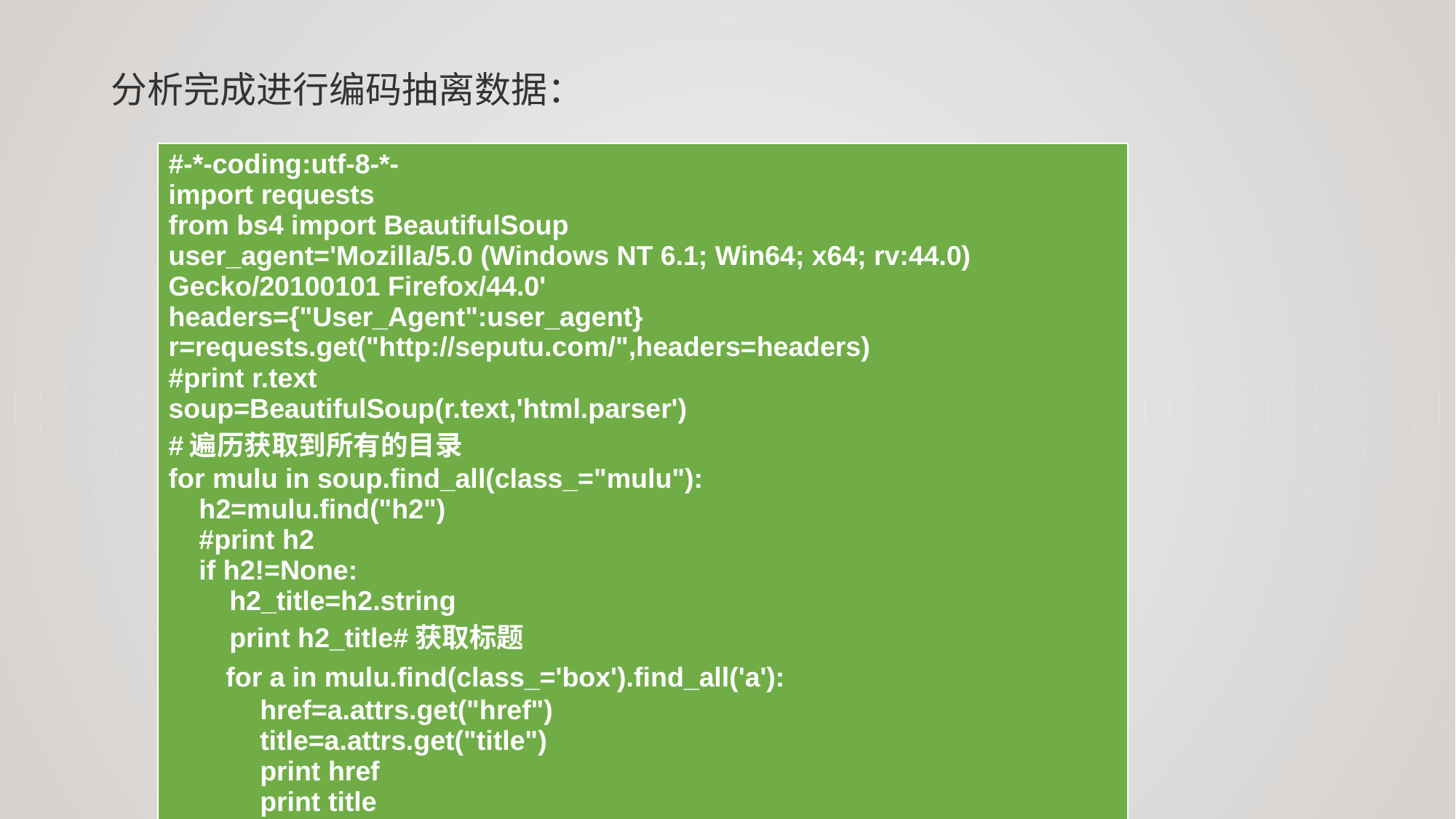

分析完成进行编码抽离数据：

| #-\*-coding:utf-8-\*- import requests from bs4 import BeautifulSoup user\_agent='Mozilla/5.0 (Windows NT 6.1; Win64; x64; rv:44.0) Gecko/20100101 Firefox/44.0' headers={"User\_Agent":user\_agent} r=requests.get("http://seputu.com/",headers=headers) #print r.text soup=BeautifulSoup(r.text,'html.parser') #遍历获取到所有的目录 for mulu in soup.find\_all(class\_="mulu"): h2=mulu.find("h2") #print h2 if h2!=None: h2\_title=h2.string print h2\_title#获取标题 for a in mulu.find(class\_='box').find\_all('a'): href=a.attrs.get("href") title=a.attrs.get("title") print href print title |
| --- |